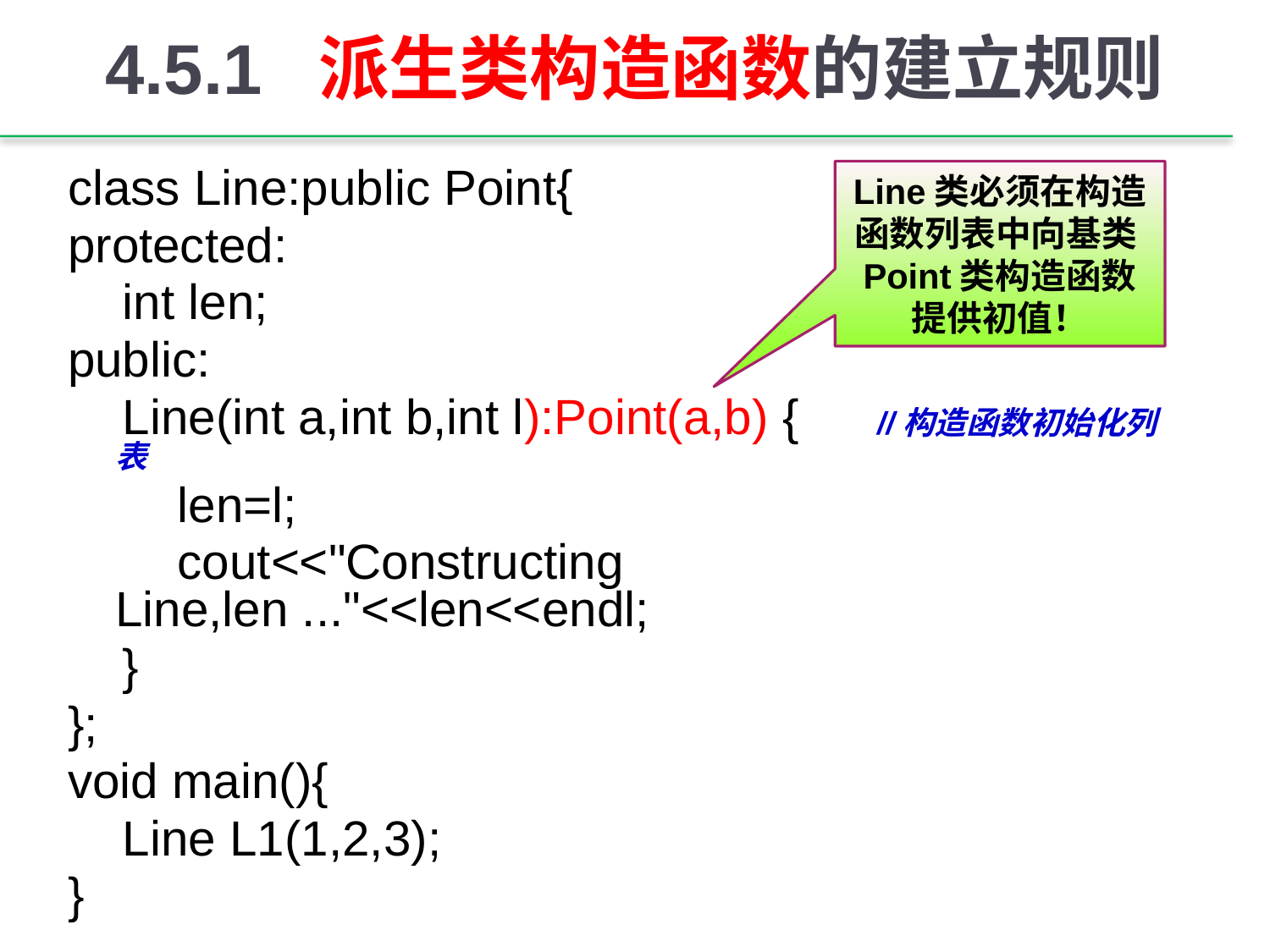

# 4.5.1  派生类构造函数的建立规则
class Line:public Point{
protected:
    int len;
public:
    Line(int a,int b,int l):Point(a,b) {	//构造函数初始化列表
        len=l;
        cout<<"Constructing Line,len ..."<<len<<endl;
    }
};
void main(){
    Line L1(1,2,3);
}
Line类必须在构造函数列表中向基类Point类构造函数提供初值！